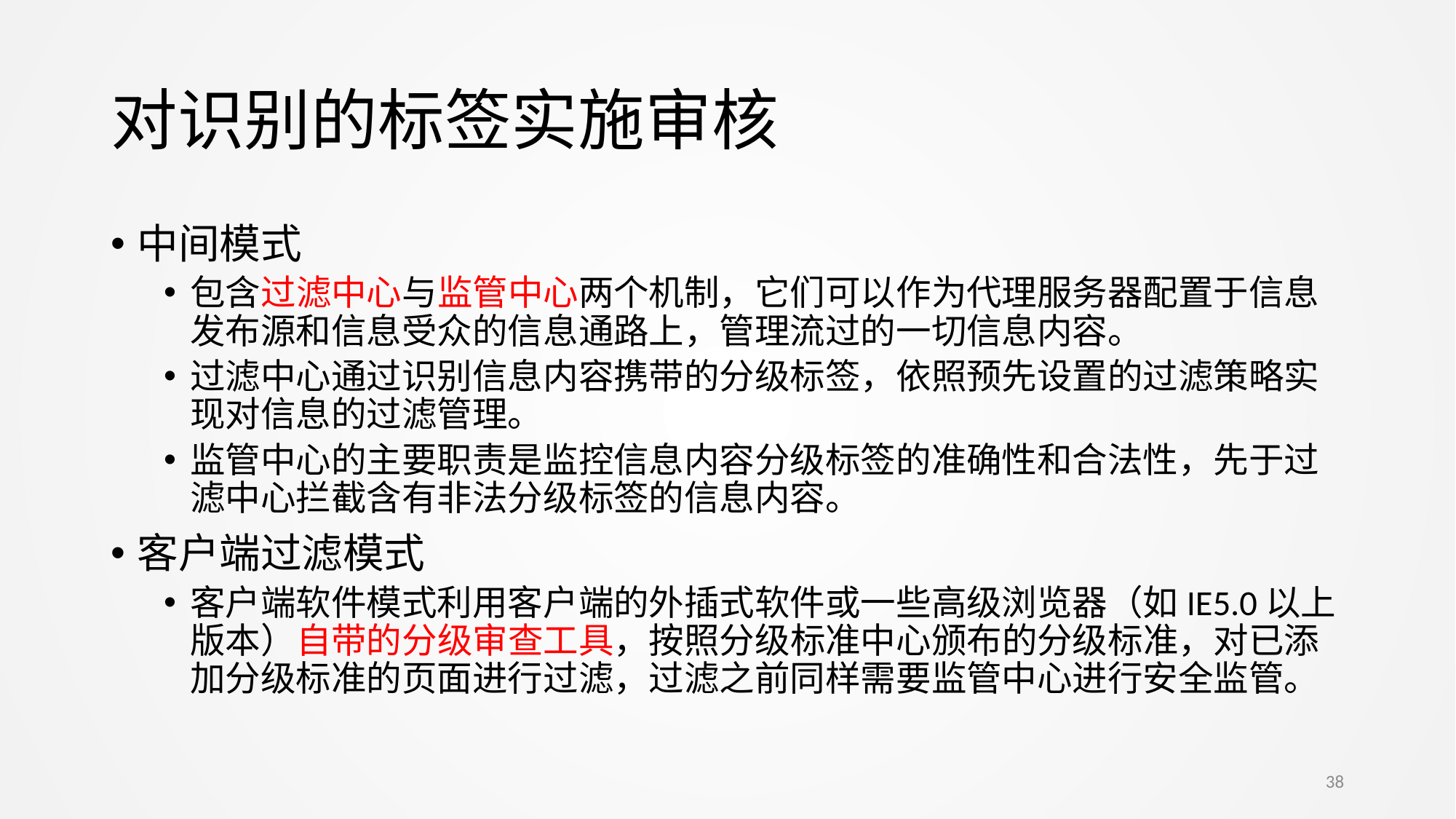

# 对识别的标签实施审核
中间模式
包含过滤中心与监管中心两个机制，它们可以作为代理服务器配置于信息发布源和信息受众的信息通路上，管理流过的一切信息内容。
过滤中心通过识别信息内容携带的分级标签，依照预先设置的过滤策略实现对信息的过滤管理。
监管中心的主要职责是监控信息内容分级标签的准确性和合法性，先于过滤中心拦截含有非法分级标签的信息内容。
客户端过滤模式
客户端软件模式利用客户端的外插式软件或一些高级浏览器（如IE5.0以上版本）自带的分级审查工具，按照分级标准中心颁布的分级标准，对已添加分级标准的页面进行过滤，过滤之前同样需要监管中心进行安全监管。
38